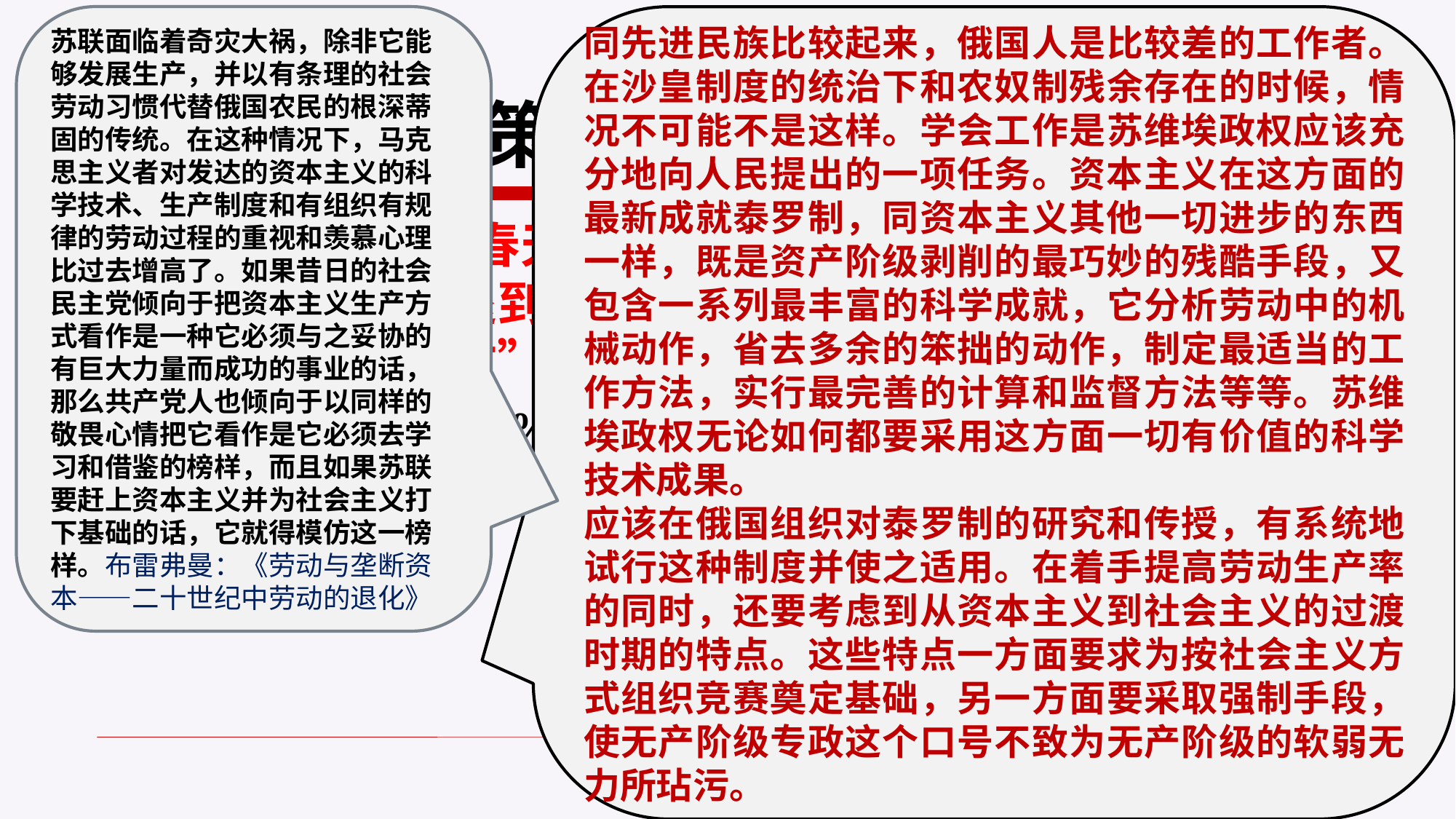

苏联面临着奇灾大祸，除非它能够发展生产，并以有条理的社会劳动习惯代替俄国农民的根深蒂固的传统。在这种情况下，马克思主义者对发达的资本主义的科学技术、生产制度和有组织有规律的劳动过程的重视和羡慕心理比过去增高了。如果昔日的社会民主党倾向于把资本主义生产方式看作是一种它必须与之妥协的有巨大力量而成功的事业的话，那么共产党人也倾向于以同样的敬畏心情把它看作是它必须去学习和借鉴的榜样，而且如果苏联要赶上资本主义并为社会主义打下基础的话，它就得模仿这一榜样。布雷弗曼：《劳动与垄断资本——二十世纪中劳动的退化》
同先进民族比较起来，俄国人是比较差的工作者。在沙皇制度的统治下和农奴制残余存在的时候，情况不可能不是这样。学会工作是苏维埃政权应该充分地向人民提出的一项任务。资本主义在这方面的最新成就泰罗制，同资本主义其他一切进步的东西一样，既是资产阶级剥削的最巧妙的残酷手段，又包含一系列最丰富的科学成就，它分析劳动中的机械动作，省去多余的笨拙的动作，制定最适当的工作方法，实行最完善的计算和监督方法等等。苏维埃政权无论如何都要采用这方面一切有价值的科学技术成果。
应该在俄国组织对泰罗制的研究和传授，有系统地试行这种制度并使之适用。在着手提高劳动生产率的同时，还要考虑到从资本主义到社会主义的过渡时期的特点。这些特点一方面要求为按社会主义方式组织竞赛奠定基础，另一方面要采取强制手段，使无产阶级专政这个口号不致为无产阶级的软弱无力所玷污。
# “新经济政策”
列宁：1921年春天的政治形势向我们表明，在许多经济问题上，必须退到国家资本主义的阵地上去，从“强攻”转为“围攻”
让资本家“赚150%的利润，我们也在所不惜”；“不惜让外国资本家拿走2000%的利润”
汲取资本主义“养分”